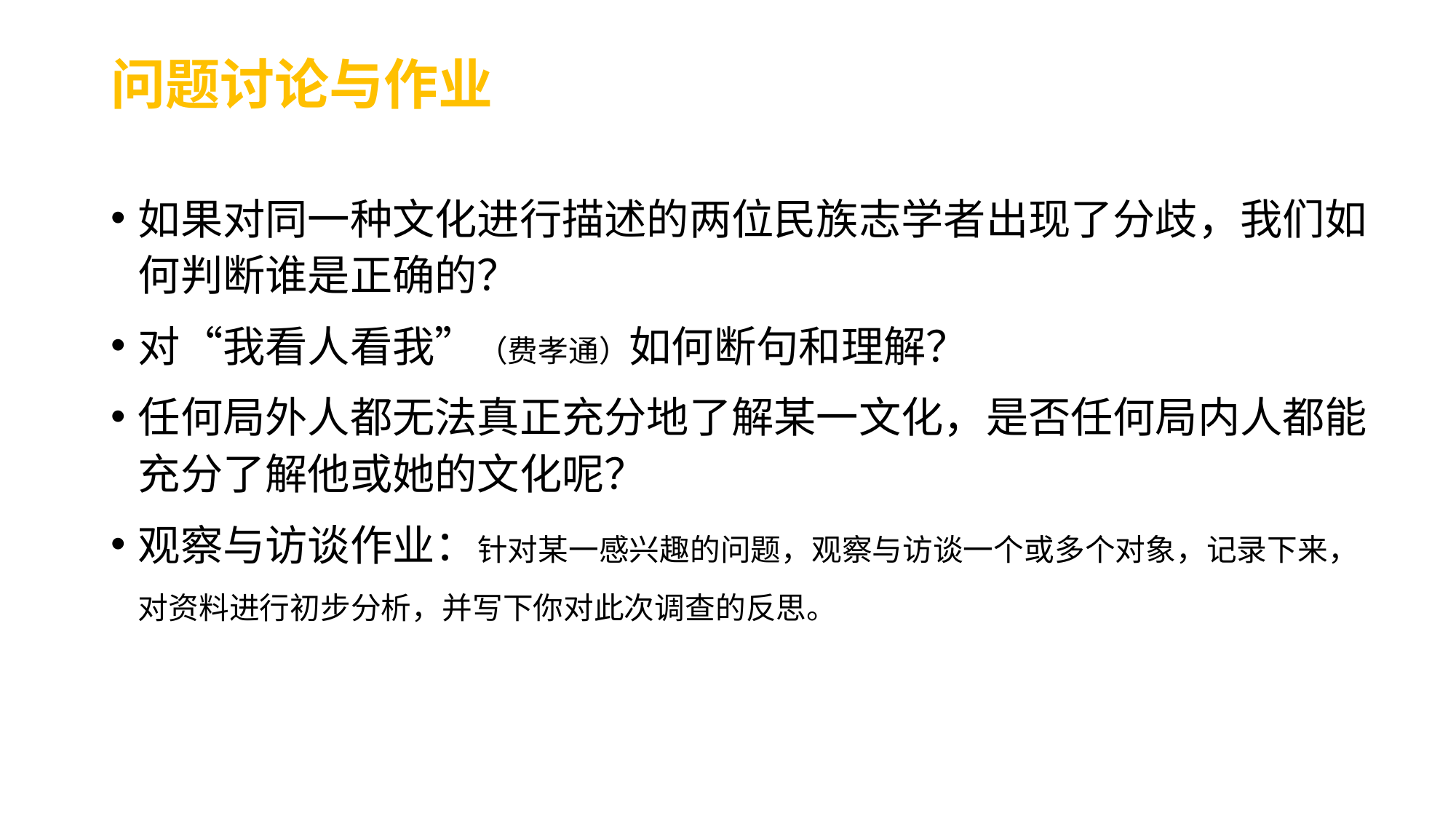

# 问题讨论与作业
如果对同一种文化进行描述的两位民族志学者出现了分歧，我们如何判断谁是正确的？
对“我看人看我”（费孝通）如何断句和理解？
任何局外人都无法真正充分地了解某一文化，是否任何局内人都能充分了解他或她的文化呢？
观察与访谈作业：针对某一感兴趣的问题，观察与访谈一个或多个对象，记录下来，对资料进行初步分析，并写下你对此次调查的反思。